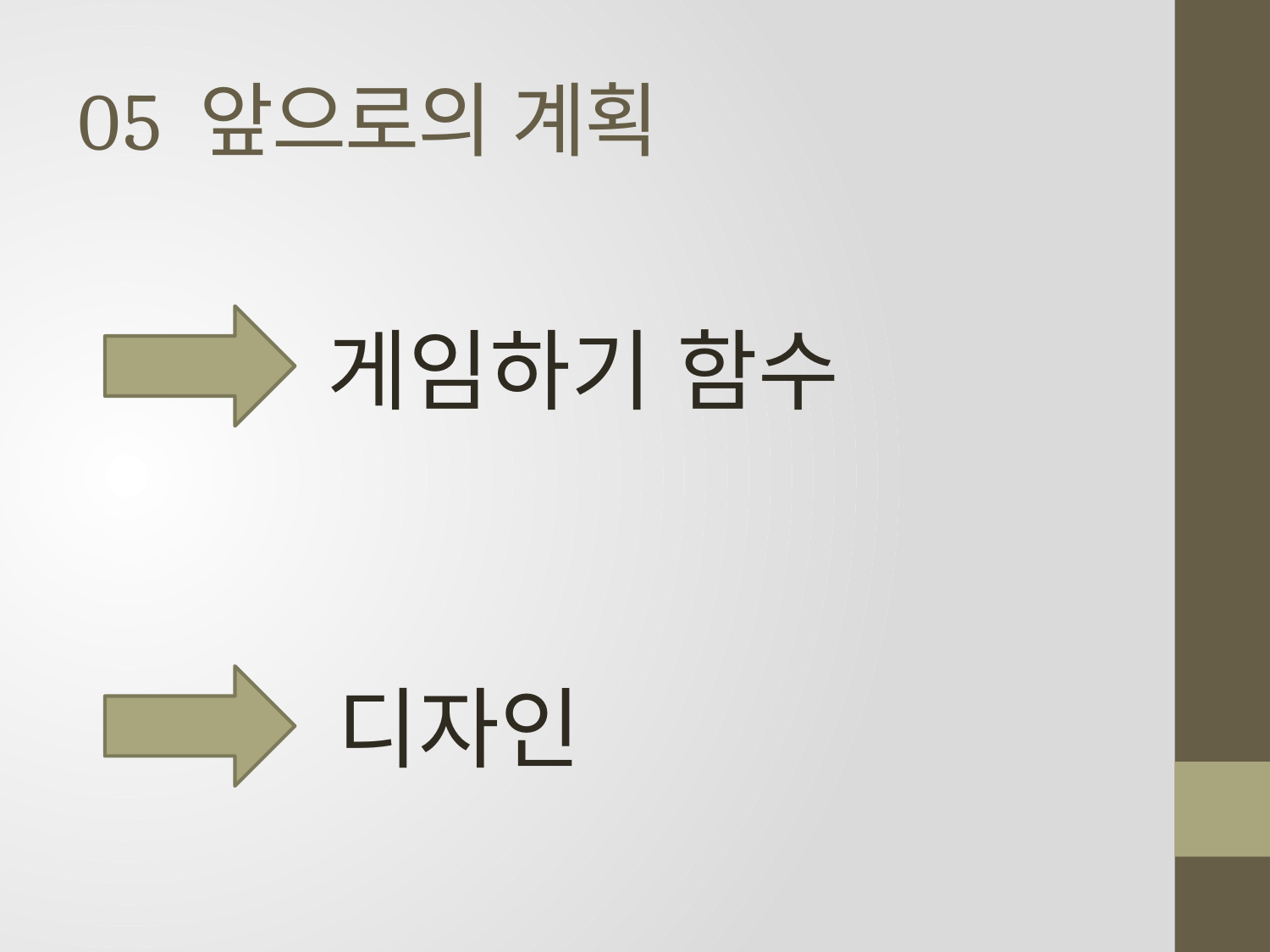

# 05 앞으로의 계획

게임하기 함수

디자인